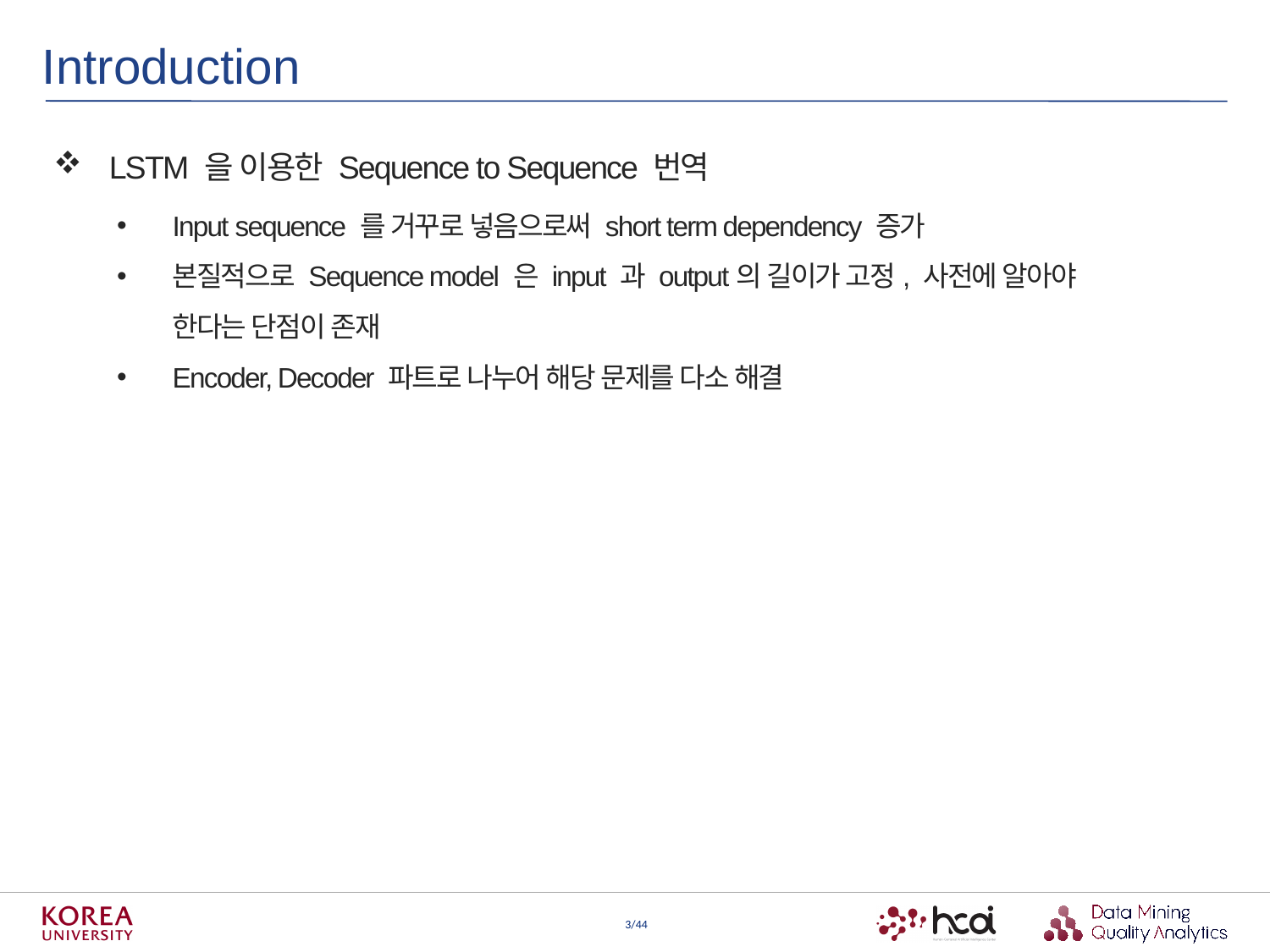

Introduction
LSTM 을 이용한 Sequence to Sequence 번역
Input sequence 를 거꾸로 넣음으로써 short term dependency 증가
본질적으로 Sequence model 은 input 과 output의 길이가 고정, 사전에 알아야 한다는 단점이 존재
Encoder, Decoder 파트로 나누어 해당 문제를 다소 해결